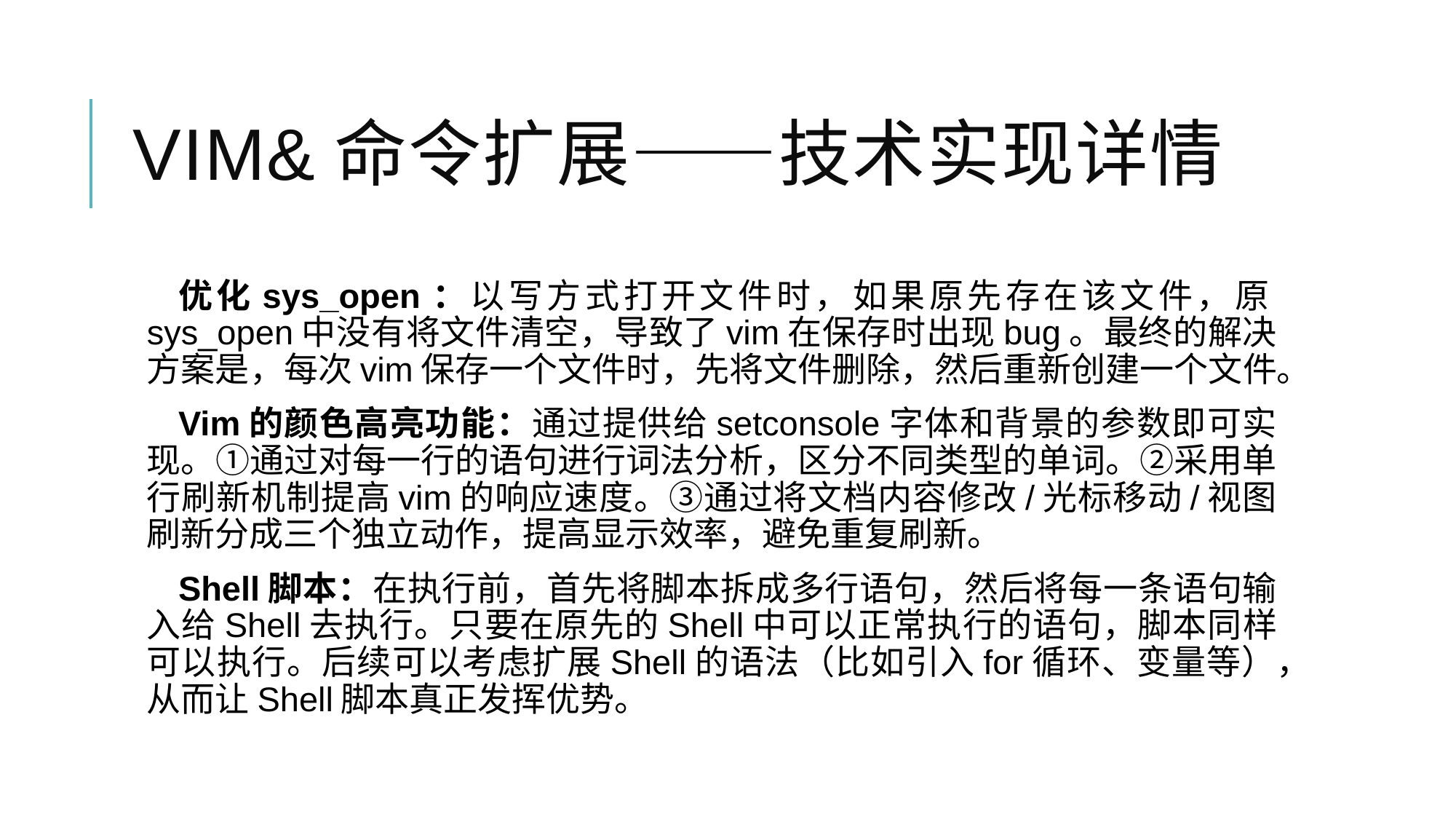

# Vim&命令扩展——技术实现详情
优化sys_open：以写方式打开文件时，如果原先存在该文件，原sys_open中没有将文件清空，导致了vim在保存时出现bug。最终的解决方案是，每次vim保存一个文件时，先将文件删除，然后重新创建一个文件。
Vim的颜色高亮功能：通过提供给setconsole字体和背景的参数即可实现。①通过对每一行的语句进行词法分析，区分不同类型的单词。②采用单行刷新机制提高vim的响应速度。③通过将文档内容修改/光标移动/视图刷新分成三个独立动作，提高显示效率，避免重复刷新。
Shell脚本：在执行前，首先将脚本拆成多行语句，然后将每一条语句输入给Shell去执行。只要在原先的Shell中可以正常执行的语句，脚本同样可以执行。后续可以考虑扩展Shell的语法（比如引入for循环、变量等），从而让Shell脚本真正发挥优势。